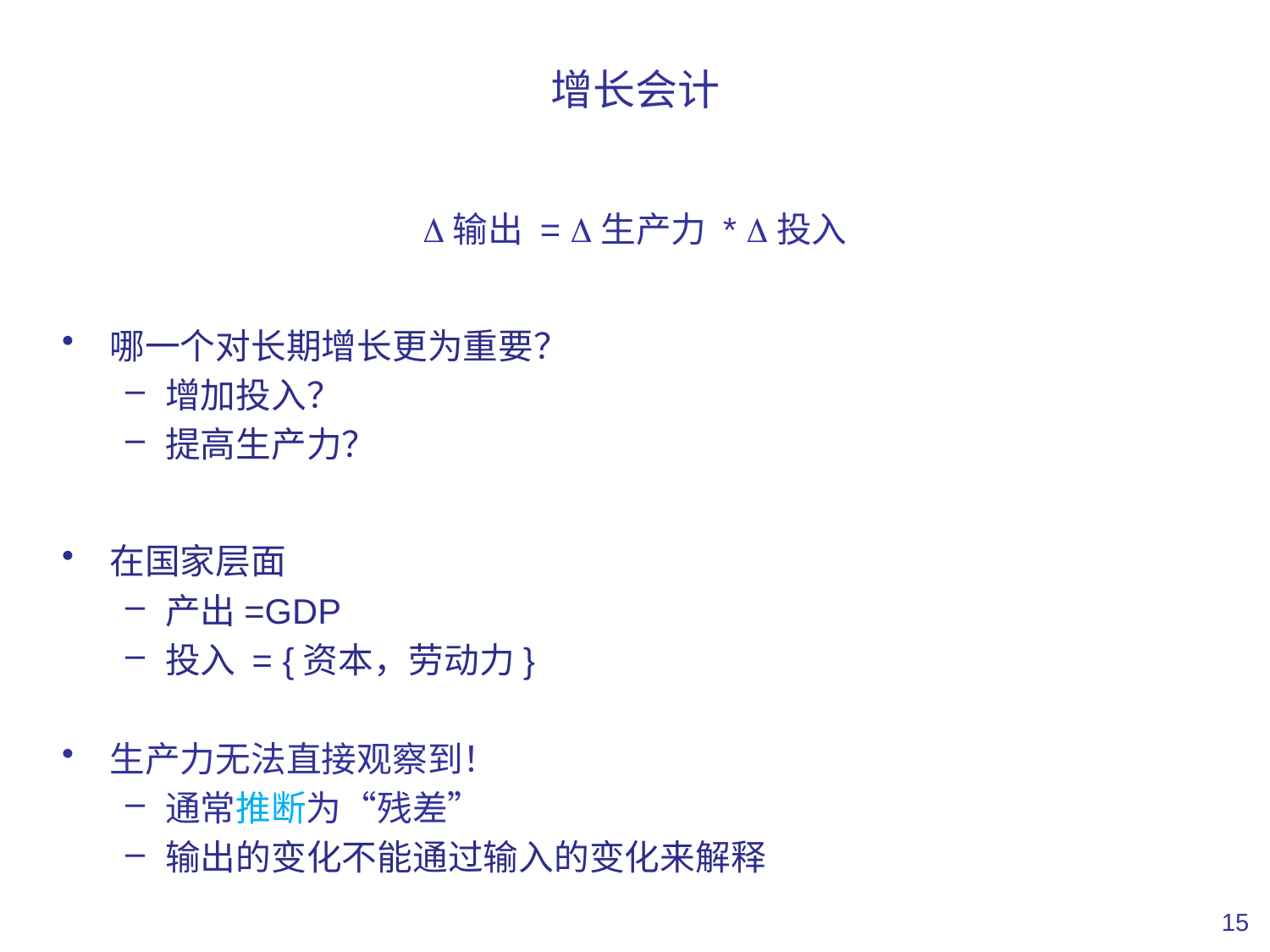

# 增长会计

Δ输出 = Δ生产力 * Δ投入

哪一个对长期增长更为重要？
增加投入？
提高生产力？

在国家层面
产出=GDP
投入 = {资本，劳动力}

生产力无法直接观察到！
通常推断为“残差”
输出的变化不能通过输入的变化来解释

15